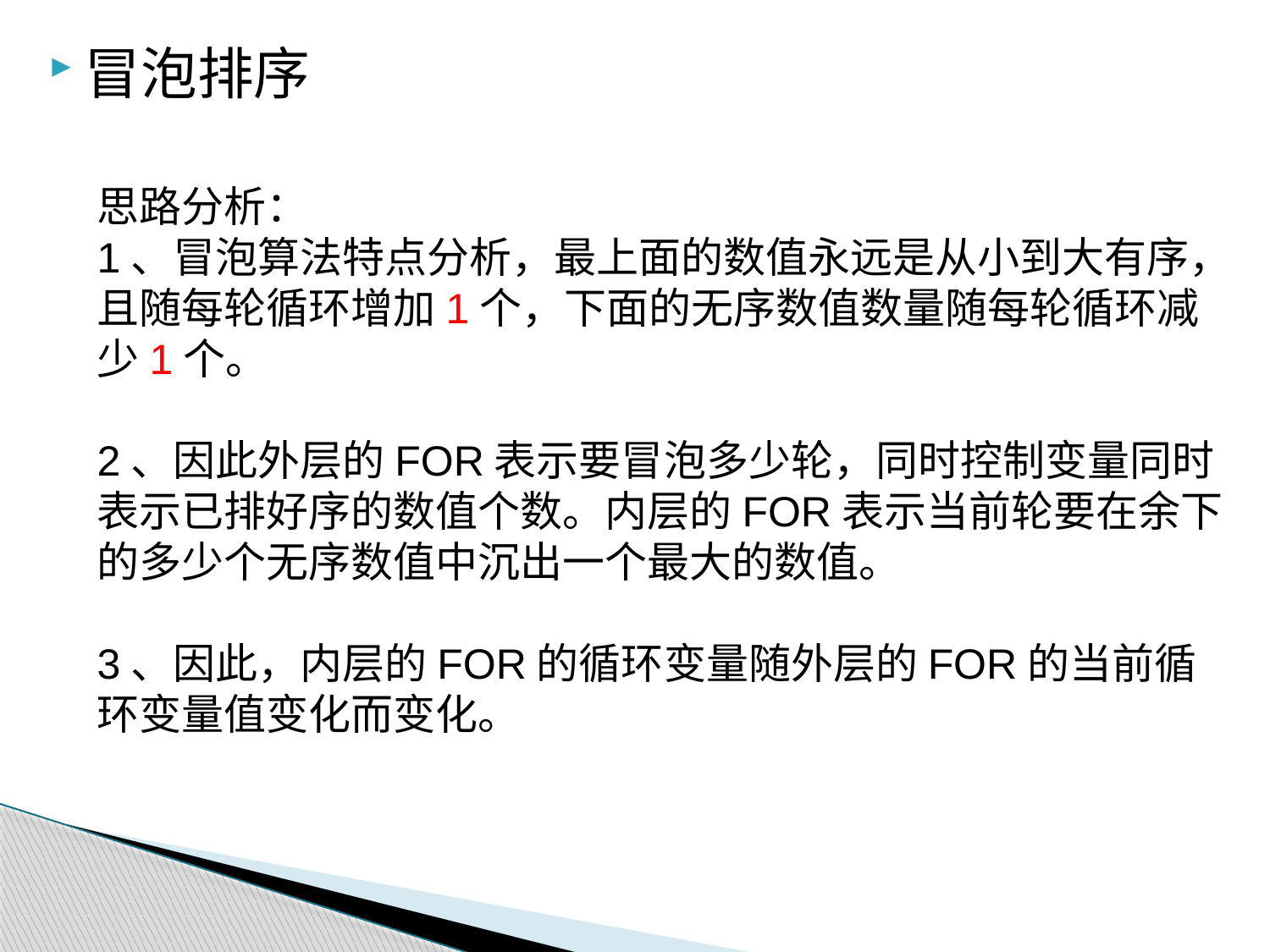

冒泡排序

思路分析：
1、冒泡算法特点分析，最上面的数值永远是从小到大有序，且随每轮循环增加1个，下面的无序数值数量随每轮循环减少1个。

2、因此外层的FOR表示要冒泡多少轮，同时控制变量同时表示已排好序的数值个数。内层的FOR表示当前轮要在余下的多少个无序数值中沉出一个最大的数值。

3、因此，内层的FOR的循环变量随外层的FOR的当前循环变量值变化而变化。